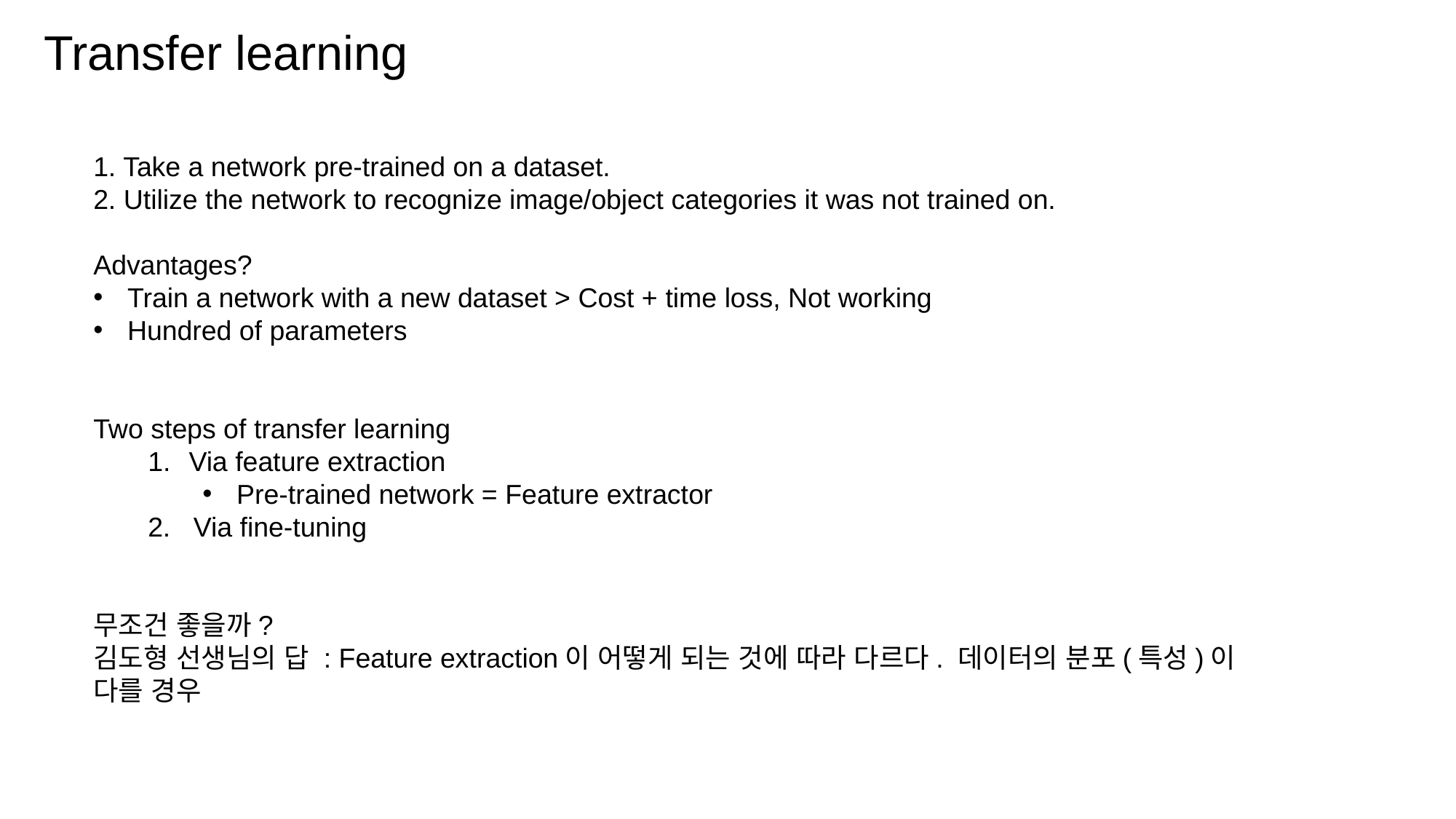

Transfer learning
1. Take a network pre-trained on a dataset.
2. Utilize the network to recognize image/object categories it was not trained on.

Advantages?
Train a network with a new dataset > Cost + time loss, Not working
Hundred of parameters

Two steps of transfer learning
Via feature extraction
Pre-trained network = Feature extractor
2.   Via fine-tuning

무조건 좋을까?
김도형 선생님의 답 : Feature extraction이 어떻게 되는 것에 따라 다르다. 데이터의 분포(특성)이 다를 경우